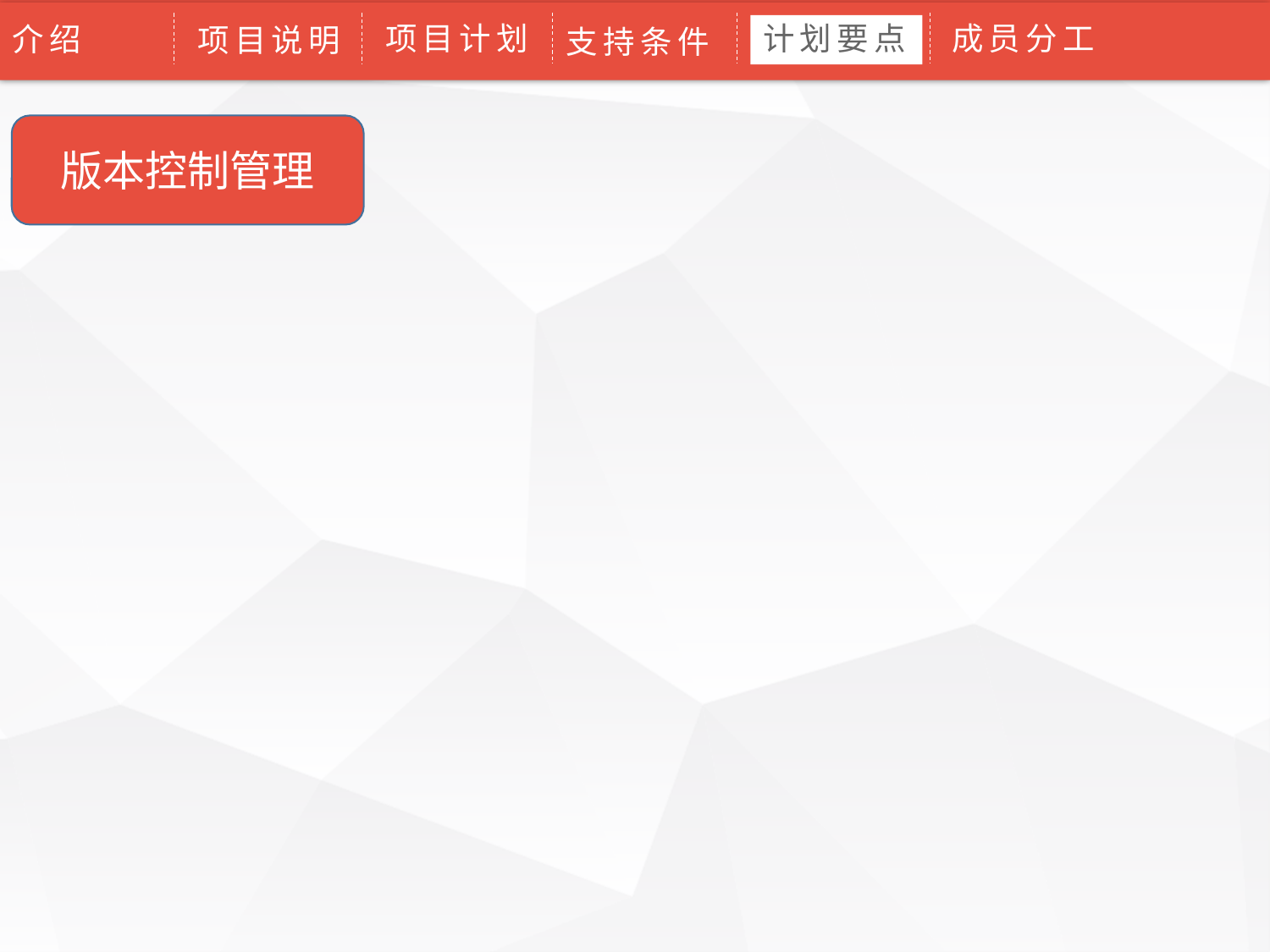

项目计划
计划要点
成员分工
论文绪论
介绍
研究背景
研究方法
研究结果
问题讨论
论文总结

项目说明

支持条件
版本控制管理